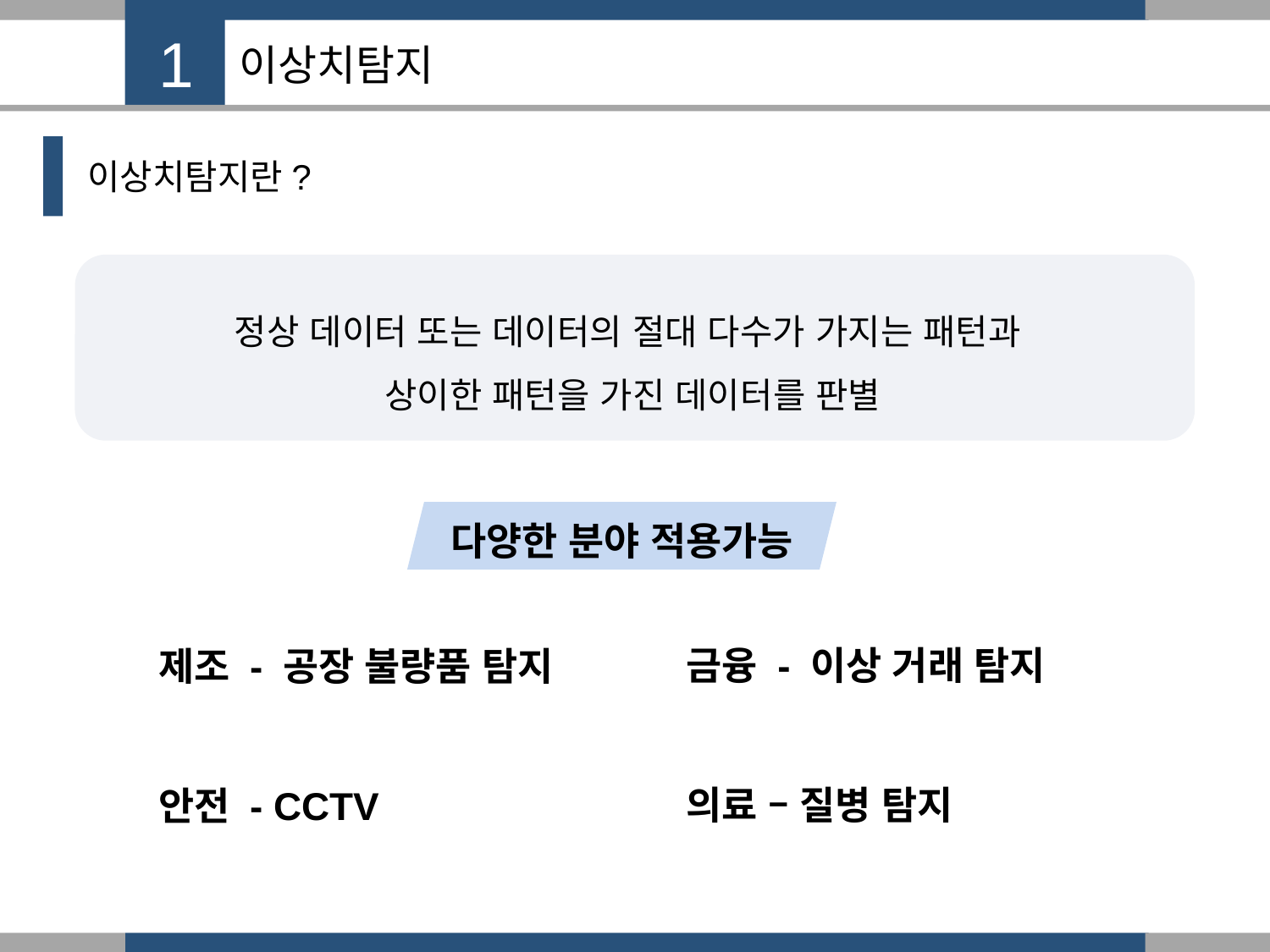

1
# 이상치탐지
이상치탐지란?

정상 데이터 또는 데이터의 절대 다수가 가지는 패턴과
상이한 패턴을 가진 데이터를 판별
다양한 분야 적용가능

금융 - 이상 거래 탐지

의료 – 질병 탐지
제조 - 공장 불량품 탐지

안전 - CCTV